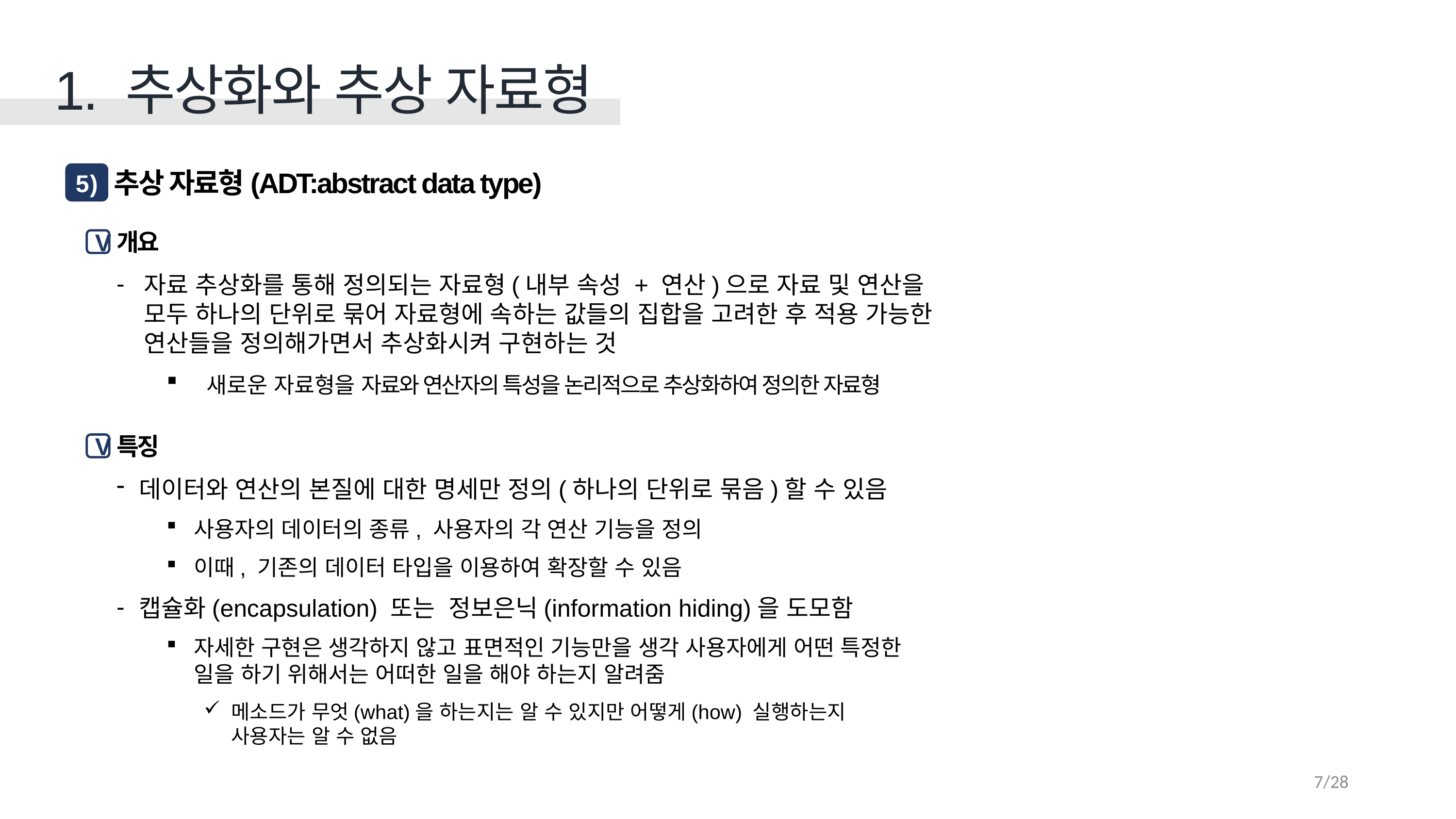

1. 추상화와 추상 자료형

추상 자료형(ADT:abstract data type)
5 )
개요
V
자료 추상화를 통해 정의되는 자료형(내부 속성 + 연산)으로 자료 및 연산을
모두 하나의 단위로 묶어 자료형에 속하는 값들의 집합을 고려한 후 적용 가능한 연산들을 정의해가면서 추상화시켜 구현하는 것

 새로운 자료형을 자료와 연산자의 특성을 논리적으로 추상화하여 정의한 자료형

특징
V
데이터와 연산의 본질에 대한 명세만 정의(하나의 단위로 묶음)할 수 있음

사용자의 데이터의 종류, 사용자의 각 연산 기능을 정의

이때, 기존의 데이터 타입을 이용하여 확장할 수 있음

캡슐화(encapsulation) 또는  정보은닉(information hiding)을 도모함

자세한 구현은 생각하지 않고 표면적인 기능만을 생각 사용자에게 어떤 특정한
일을 하기 위해서는 어떠한 일을 해야 하는지 알려줌

메소드가 무엇(what)을 하는지는 알 수 있지만 어떻게(how) 실행하는지
사용자는 알 수 없음

7/28